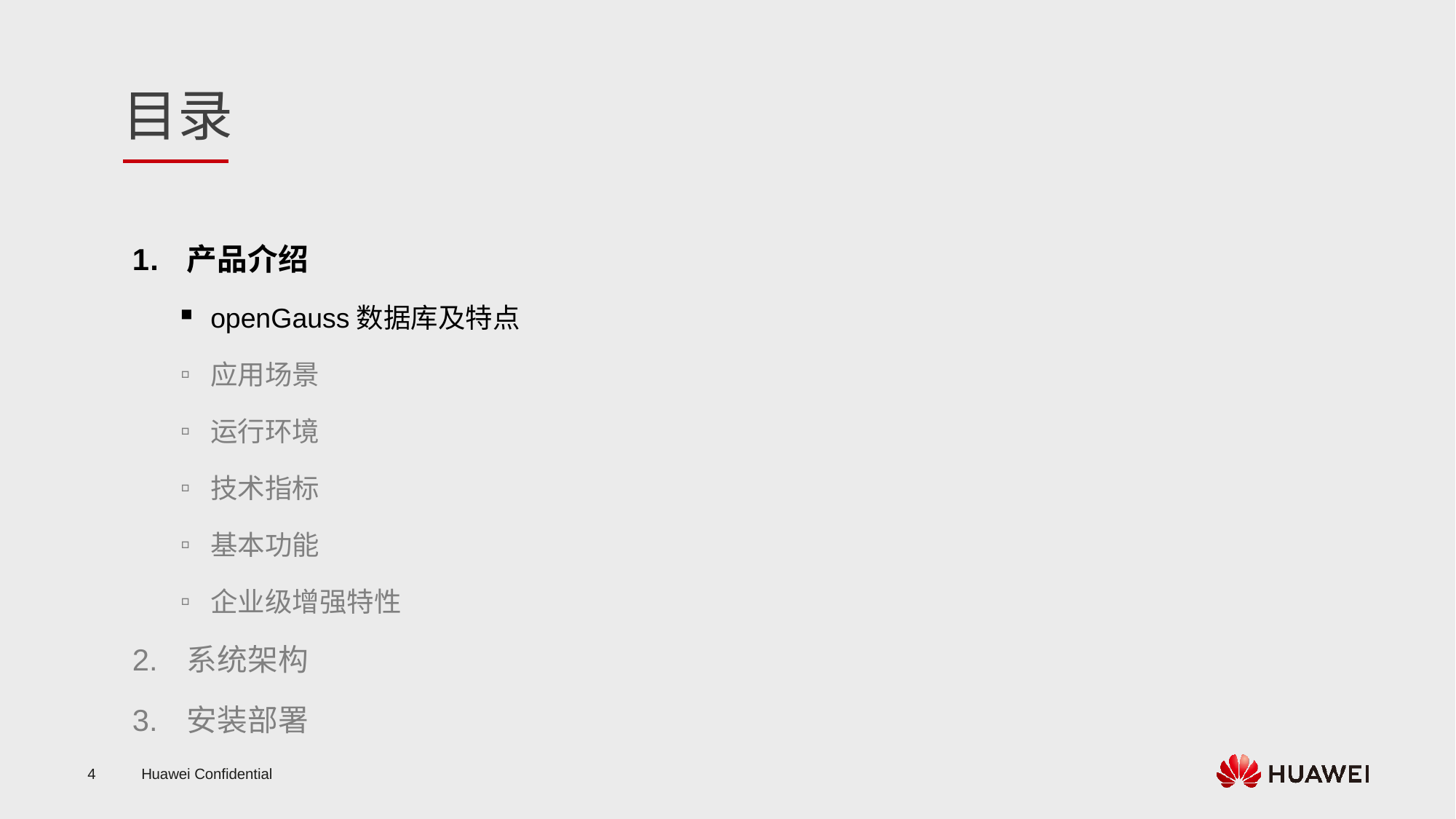

产品介绍
openGauss数据库及特点
应用场景
运行环境
技术指标
基本功能
企业级增强特性
系统架构
安装部署